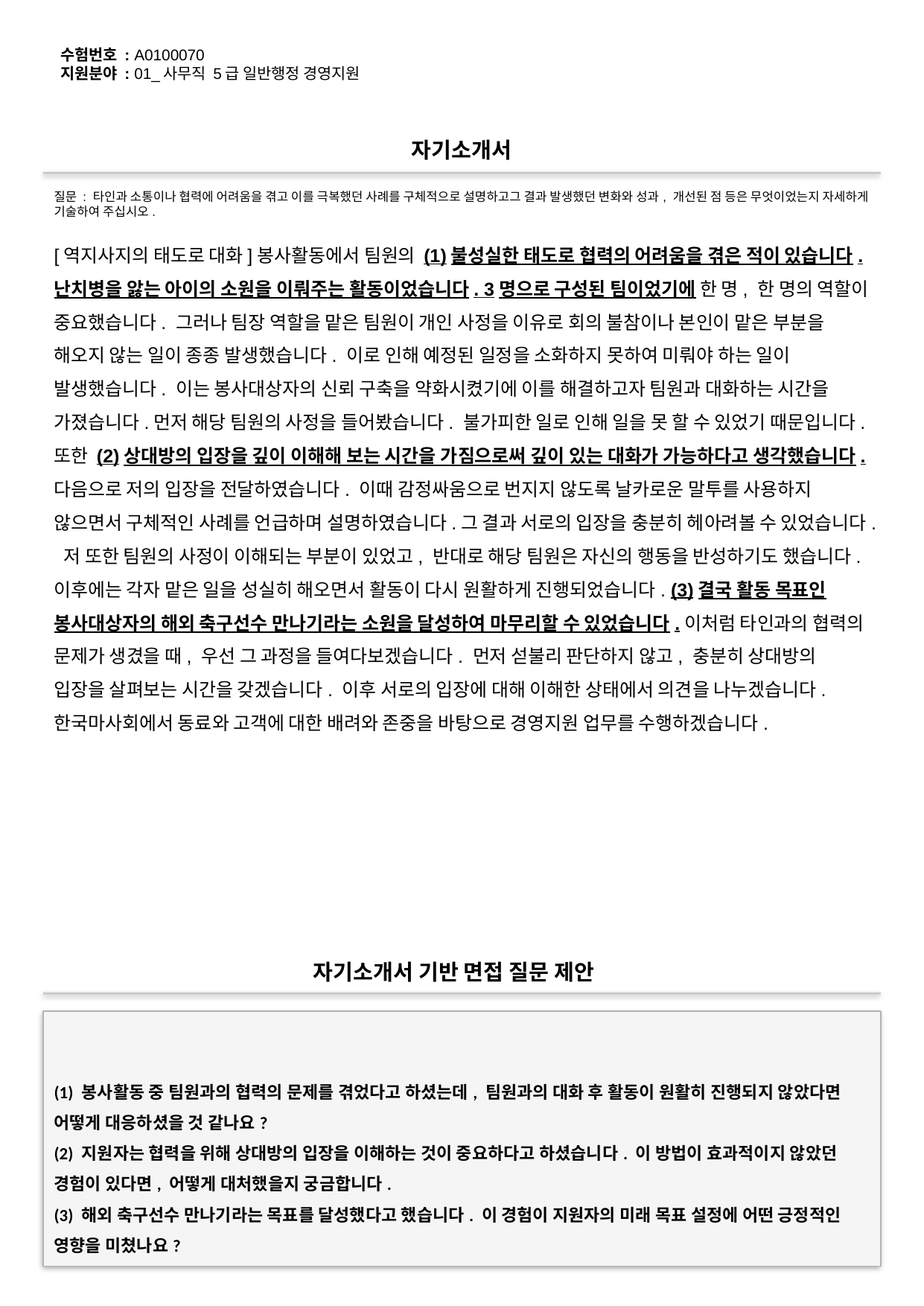

수험번호 : A0100070
지원분야 : 01_사무직 5급 일반행정 경영지원
#

자기소개서

질문 : 타인과 소통이나 협력에 어려움을 겪고 이를 극복했던 사례를 구체적으로 설명하고그 결과 발생했던 변화와 성과, 개선된 점 등은 무엇이었는지 자세하게 기술하여 주십시오.

[역지사지의 태도로 대화]봉사활동에서 팀원의 (1)불성실한 태도로 협력의 어려움을 겪은 적이 있습니다.난치병을 앓는 아이의 소원을 이뤄주는 활동이었습니다. 3명으로 구성된 팀이었기에 한 명, 한 명의 역할이 중요했습니다. 그러나 팀장 역할을 맡은 팀원이 개인 사정을 이유로 회의 불참이나 본인이 맡은 부분을 해오지 않는 일이 종종 발생했습니다. 이로 인해 예정된 일정을 소화하지 못하여 미뤄야 하는 일이 발생했습니다. 이는 봉사대상자의 신뢰 구축을 약화시켰기에 이를 해결하고자 팀원과 대화하는 시간을 가졌습니다.먼저 해당 팀원의 사정을 들어봤습니다. 불가피한 일로 인해 일을 못 할 수 있었기 때문입니다. 또한 (2)상대방의 입장을 깊이 이해해 보는 시간을 가짐으로써 깊이 있는 대화가 가능하다고 생각했습니다. 다음으로 저의 입장을 전달하였습니다. 이때 감정싸움으로 번지지 않도록 날카로운 말투를 사용하지 않으면서 구체적인 사례를 언급하며 설명하였습니다.그 결과 서로의 입장을 충분히 헤아려볼 수 있었습니다. 저 또한 팀원의 사정이 이해되는 부분이 있었고, 반대로 해당 팀원은 자신의 행동을 반성하기도 했습니다. 이후에는 각자 맡은 일을 성실히 해오면서 활동이 다시 원활하게 진행되었습니다. (3)결국 활동 목표인 봉사대상자의 해외 축구선수 만나기라는 소원을 달성하여 마무리할 수 있었습니다.이처럼 타인과의 협력의 문제가 생겼을 때, 우선 그 과정을 들여다보겠습니다. 먼저 섣불리 판단하지 않고, 충분히 상대방의 입장을 살펴보는 시간을 갖겠습니다. 이후 서로의 입장에 대해 이해한 상태에서 의견을 나누겠습니다.한국마사회에서 동료와 고객에 대한 배려와 존중을 바탕으로 경영지원 업무를 수행하겠습니다.

자기소개서 기반 면접 질문 제안

(1) 봉사활동 중 팀원과의 협력의 문제를 겪었다고 하셨는데, 팀원과의 대화 후 활동이 원활히 진행되지 않았다면 어떻게 대응하셨을 것 같나요?
(2) 지원자는 협력을 위해 상대방의 입장을 이해하는 것이 중요하다고 하셨습니다. 이 방법이 효과적이지 않았던 경험이 있다면, 어떻게 대처했을지 궁금합니다.
(3) 해외 축구선수 만나기라는 목표를 달성했다고 했습니다. 이 경험이 지원자의 미래 목표 설정에 어떤 긍정적인 영향을 미쳤나요?